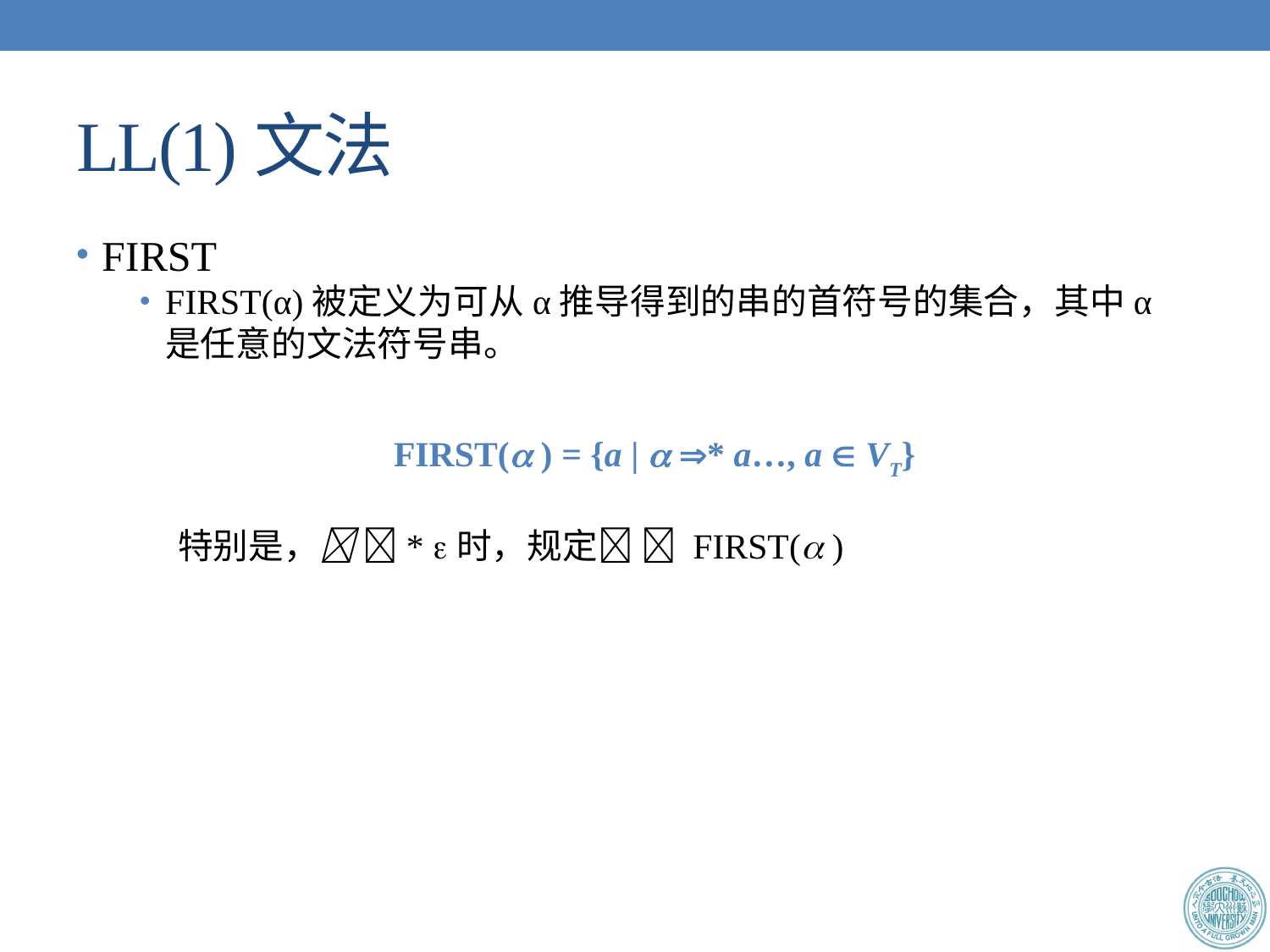

# LL(1)文法
FIRST
FIRST(α)被定义为可从α推导得到的串的首符号的集合，其中α是任意的文法符号串。

		FIRST(α ) = {a | α ⇒* a…, a ∈ VT}

特别是，α ⇒* ε时，规定ε ∈ FIRST(α )